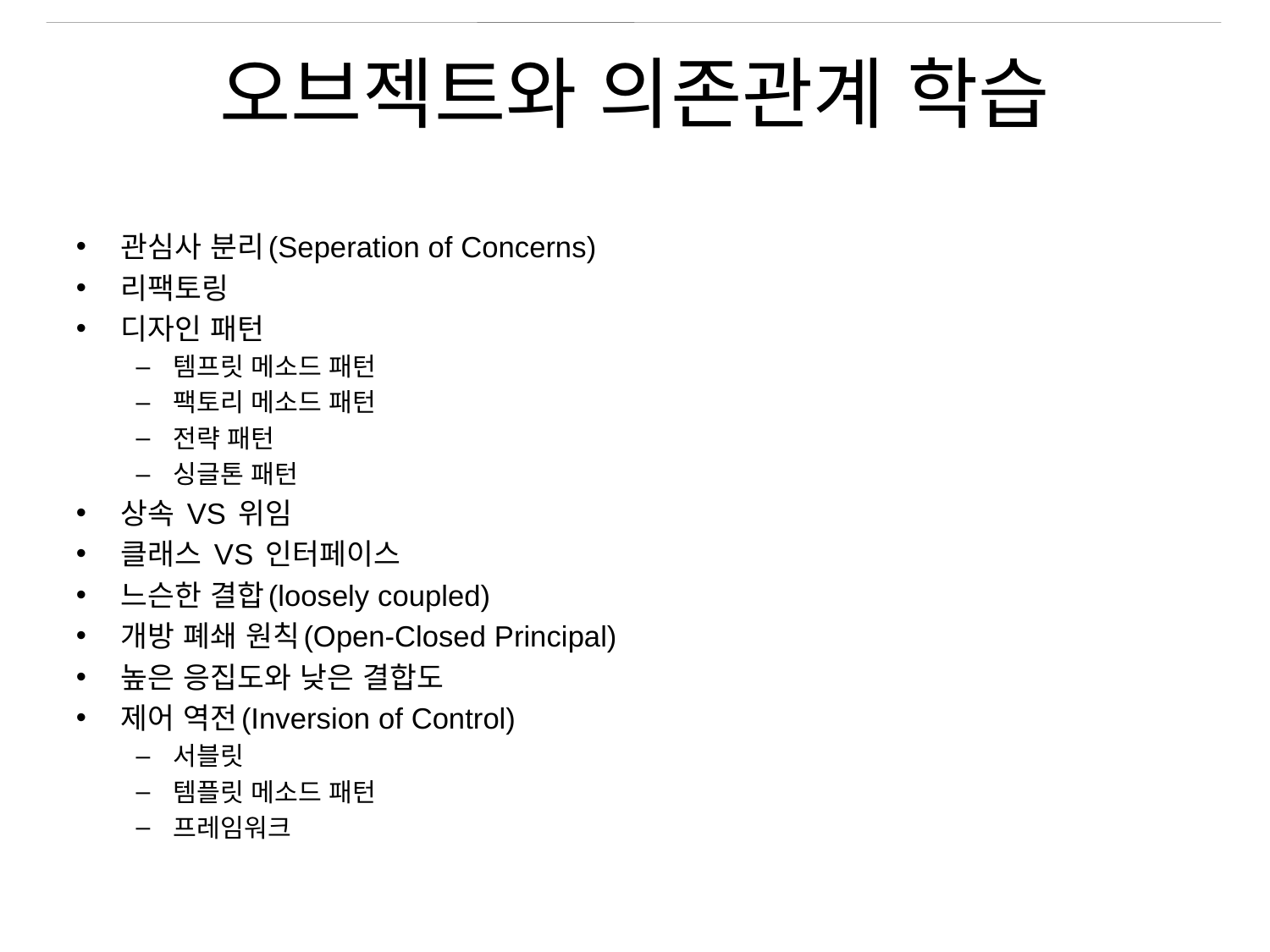

# 오브젝트와 의존관계 학습
관심사 분리(Seperation of Concerns)
리팩토링
디자인 패턴
템프릿 메소드 패턴
팩토리 메소드 패턴
전략 패턴
싱글톤 패턴
상속 VS 위임
클래스 VS 인터페이스
느슨한 결합(loosely coupled)
개방 폐쇄 원칙(Open-Closed Principal)
높은 응집도와 낮은 결합도
제어 역전(Inversion of Control)
서블릿
템플릿 메소드 패턴
프레임워크